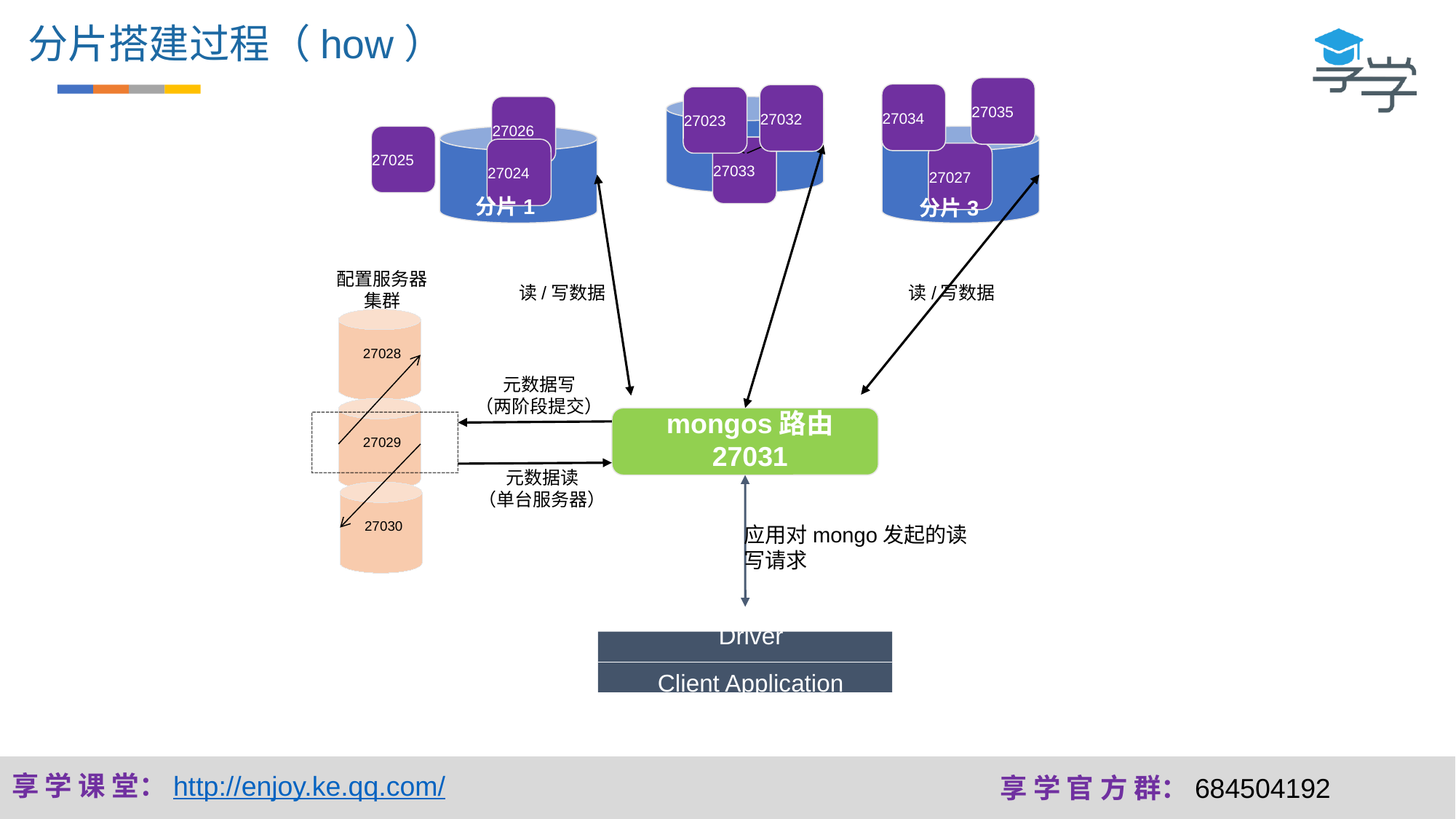

分片搭建过程（how）

27035

27034

27032

27023

27026

27025

27033

27024

27027
分片2
分片1
分片3
配置服务器
集群
读/写数据
读/写数据

27028

27029

27030
元数据写
（两阶段提交）
mongos路由
27031

元数据读
（单台服务器）
应用对mongo发起的读写请求
Driver

Client Application